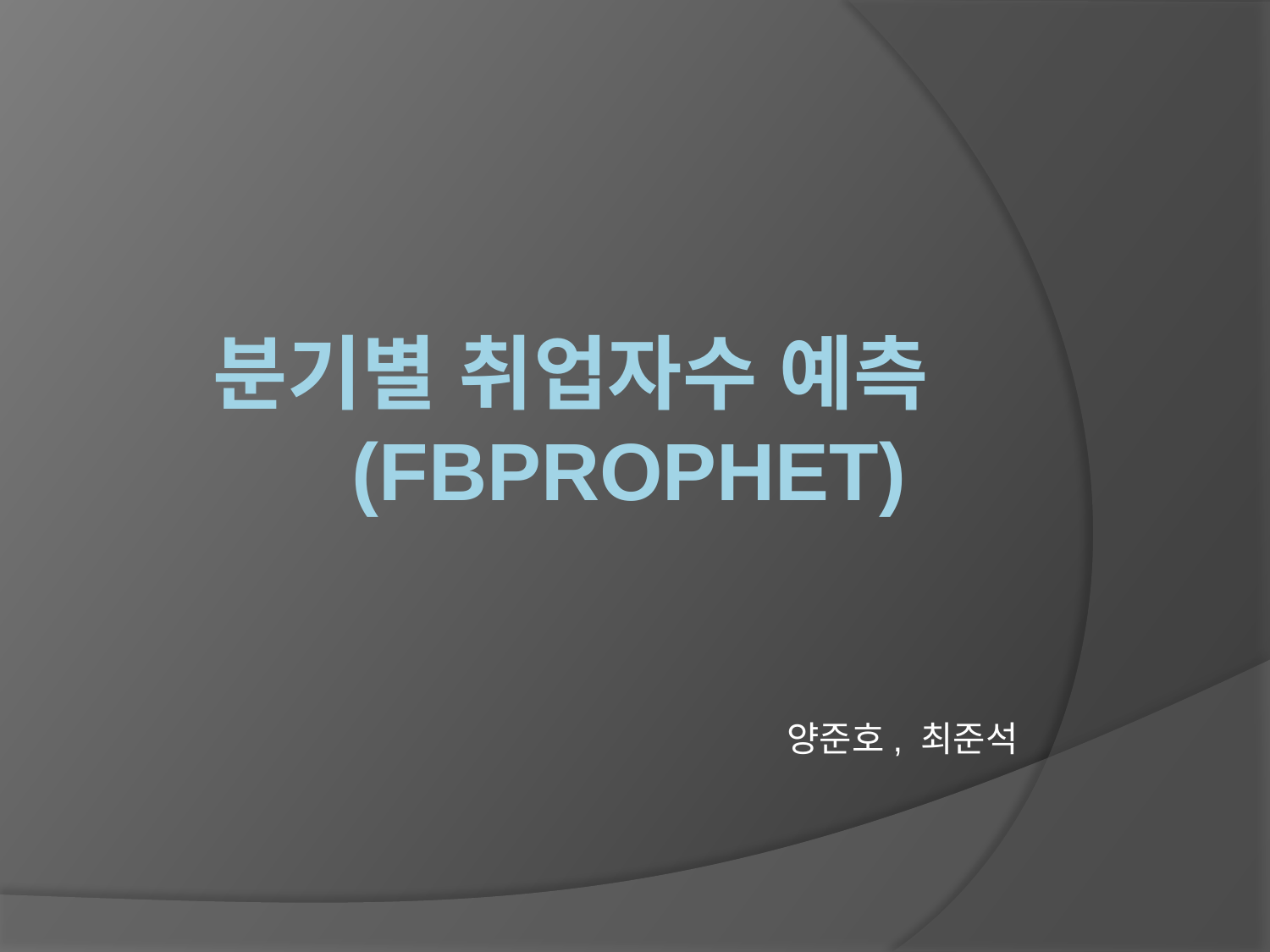

# 분기별 취업자수 예측 (fbprophet)
양준호, 최준석